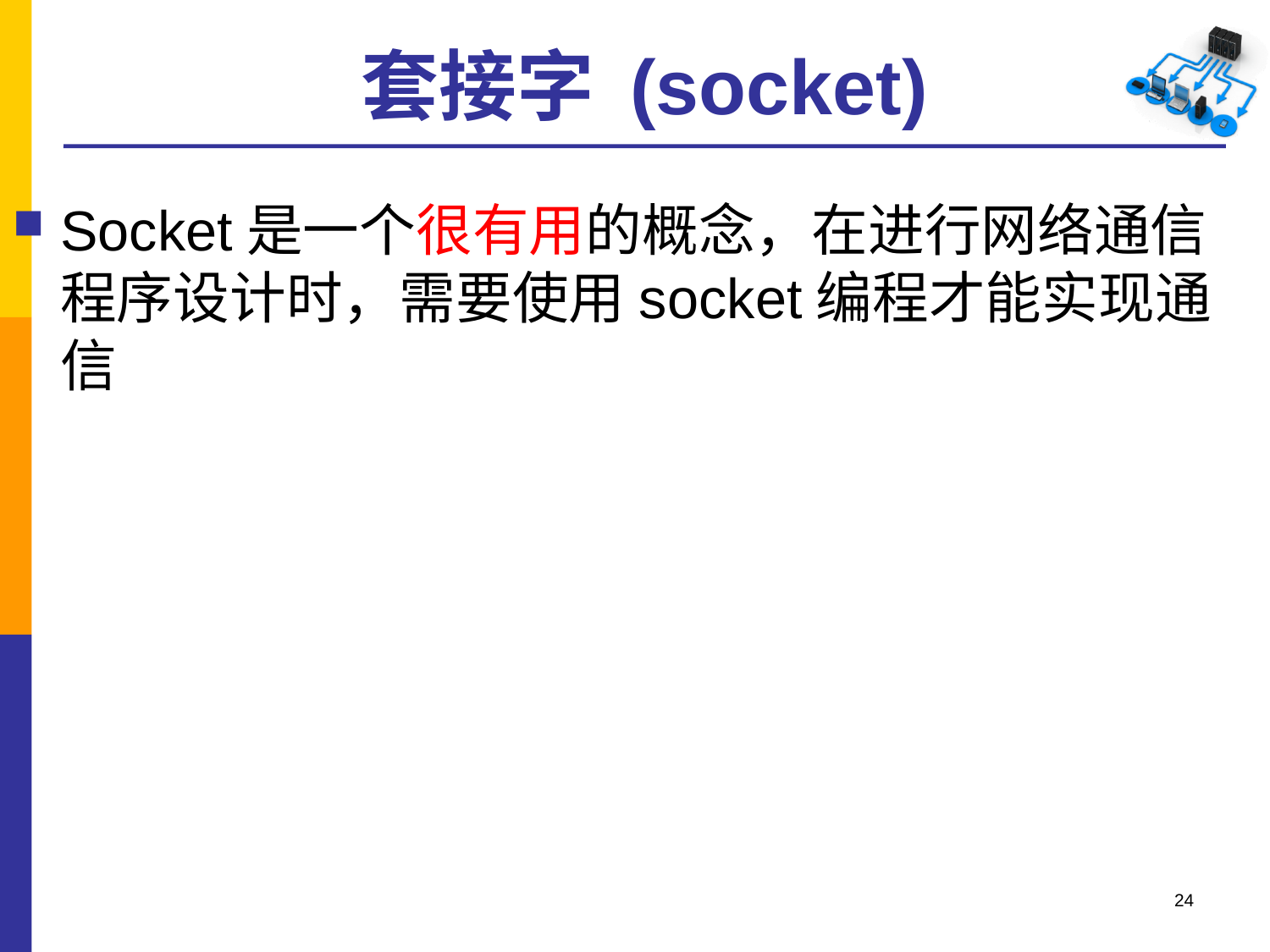

# 套接字 (socket)
Socket是一个很有用的概念，在进行网络通信程序设计时，需要使用socket编程才能实现通信
24